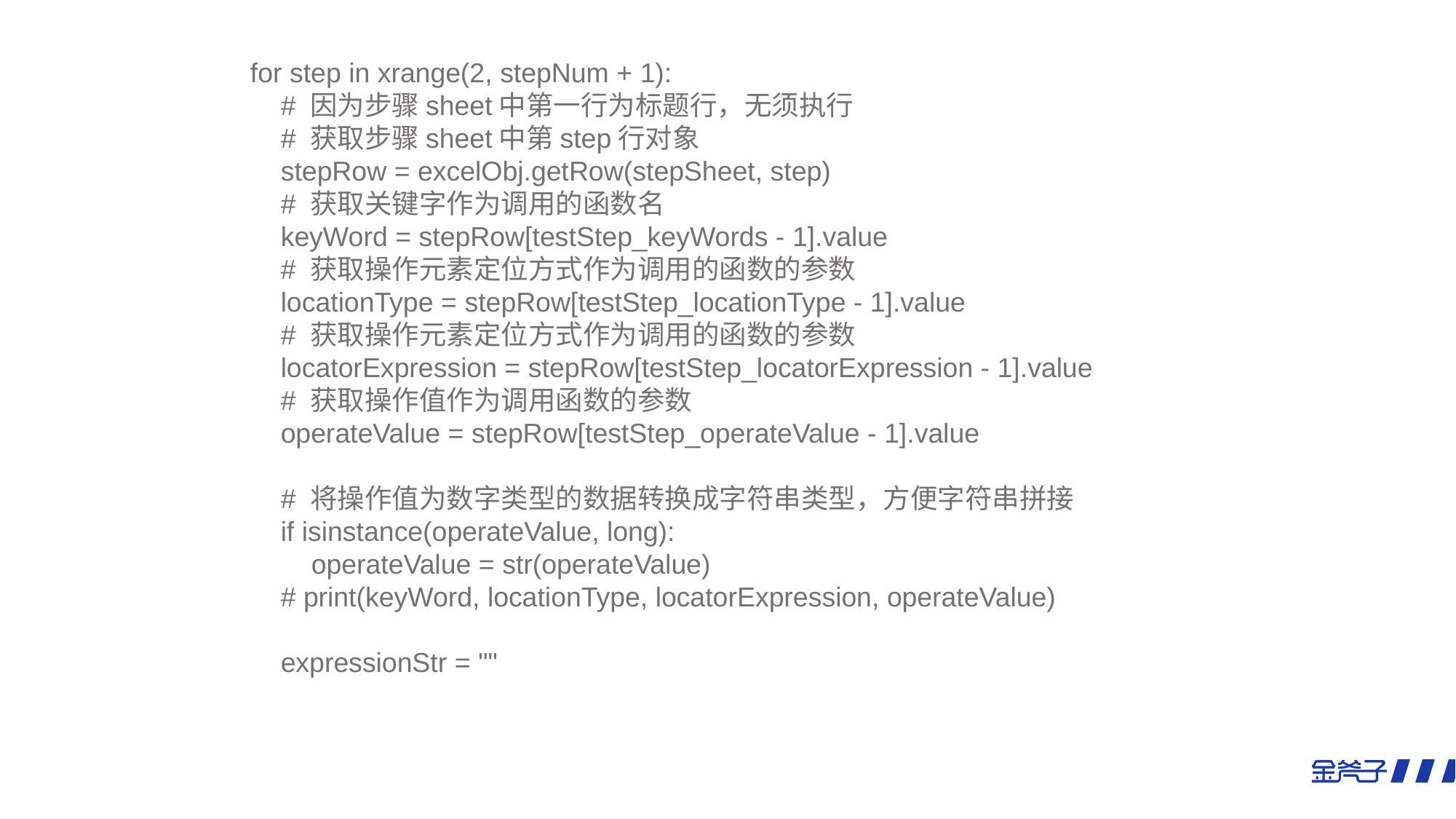

for step in xrange(2, stepNum + 1):
                    # 因为步骤sheet中第一行为标题行，无须执行
                    # 获取步骤sheet中第step行对象
                    stepRow = excelObj.getRow(stepSheet, step)
                    # 获取关键字作为调用的函数名
                    keyWord = stepRow[testStep_keyWords - 1].value
                    # 获取操作元素定位方式作为调用的函数的参数
                    locationType = stepRow[testStep_locationType - 1].value
                    # 获取操作元素定位方式作为调用的函数的参数
                    locatorExpression = stepRow[testStep_locatorExpression - 1].value
                    # 获取操作值作为调用函数的参数
                    operateValue = stepRow[testStep_operateValue - 1].value

                    # 将操作值为数字类型的数据转换成字符串类型，方便字符串拼接
                    if isinstance(operateValue, long):
                        operateValue = str(operateValue)
                    # print(keyWord, locationType, locatorExpression, operateValue)

                    expressionStr = ""